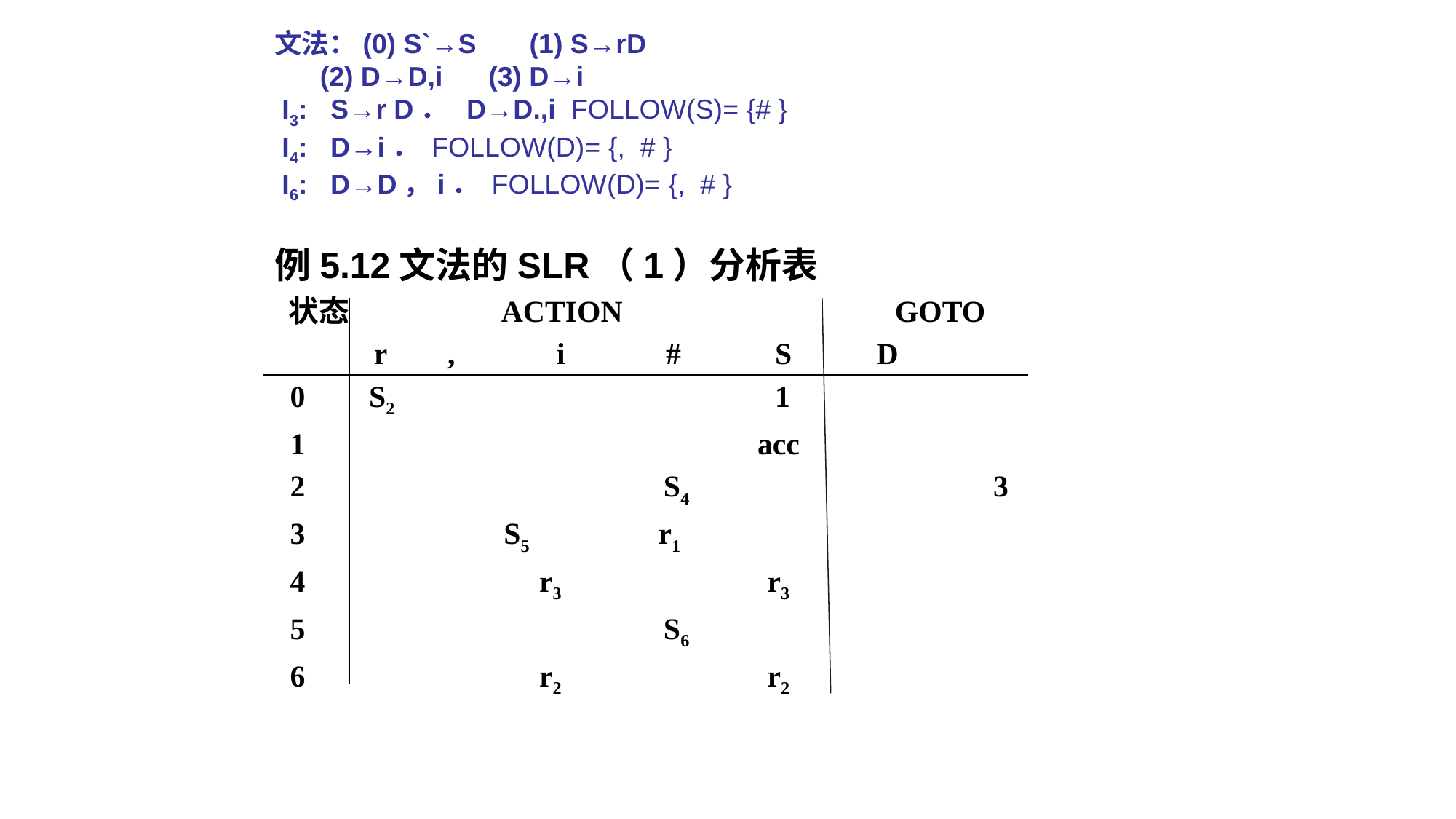

文法：(0) S`→S       (1) S→rD
      (2) D→D,i      (3) D→i
 I3:   S→r D．  D→D.,i  FOLLOW(S)= {# }
 I4:   D→i． FOLLOW(D)= {,  # }
 I6:   D→D，i． FOLLOW(D)= {,  # }
例5.12文法的SLR（1）分析表
 状态	          ACTION	                                 GOTO
             r	   ,	   i	   #	   S	  D
  0	       S2				   1
  1				               acc
  2 			                 S4			   3
  3                          S5	  	  r1
  4	   	               r3	   	  r3
  5			                 S6
  6	   	               r2	   	  r2

82